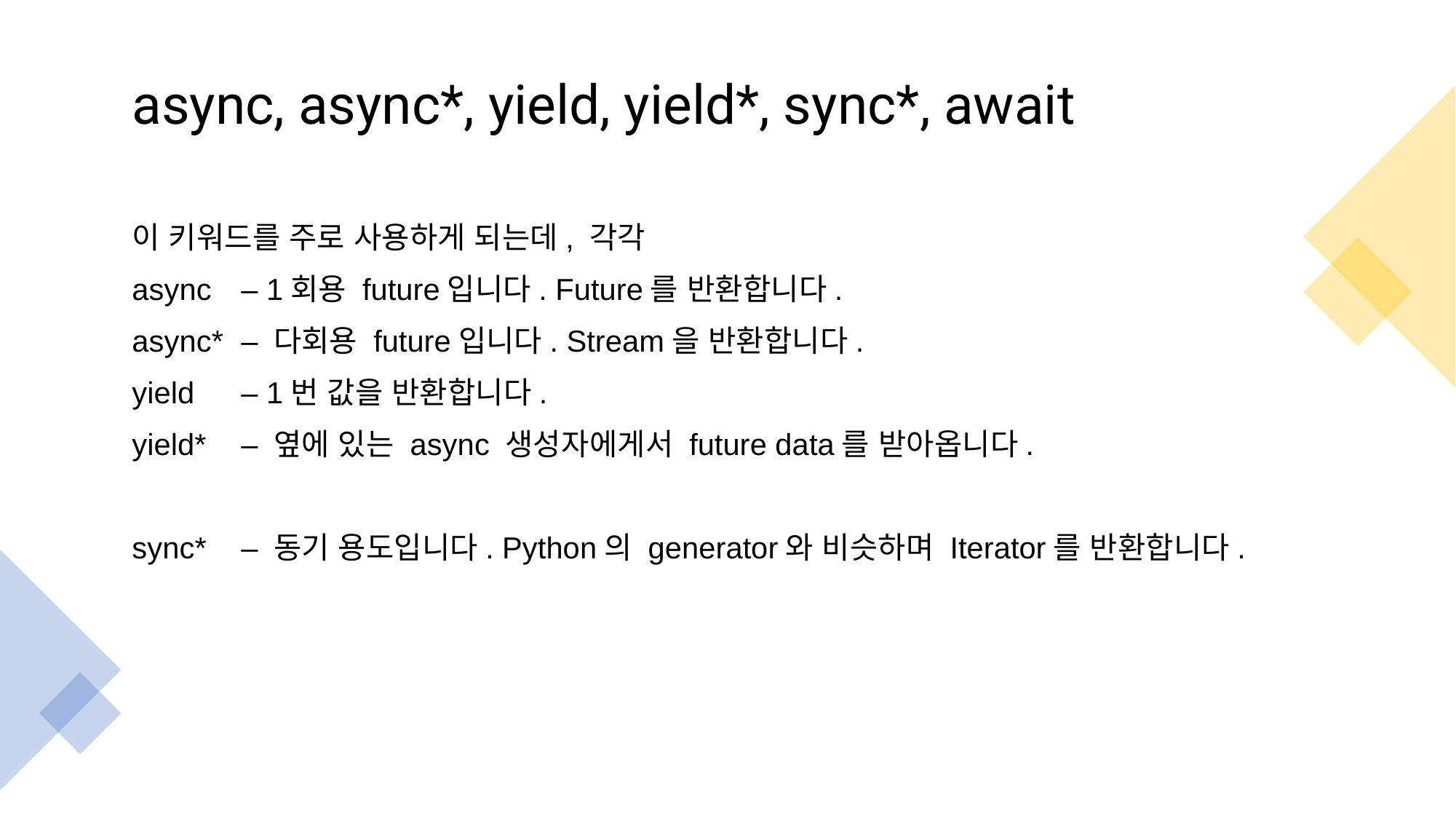

# async, async*, yield, yield*, sync*, await

이 키워드를 주로 사용하게 되는데, 각각
async 	– 1회용 future입니다. Future를 반환합니다.
async* 	– 다회용 future입니다. Stream을 반환합니다.
yield 	– 1번 값을 반환합니다.
yield* 	– 옆에 있는 async 생성자에게서 future data를 받아옵니다.

sync* 	– 동기 용도입니다. Python의 generator와 비슷하며 Iterator를 반환합니다.